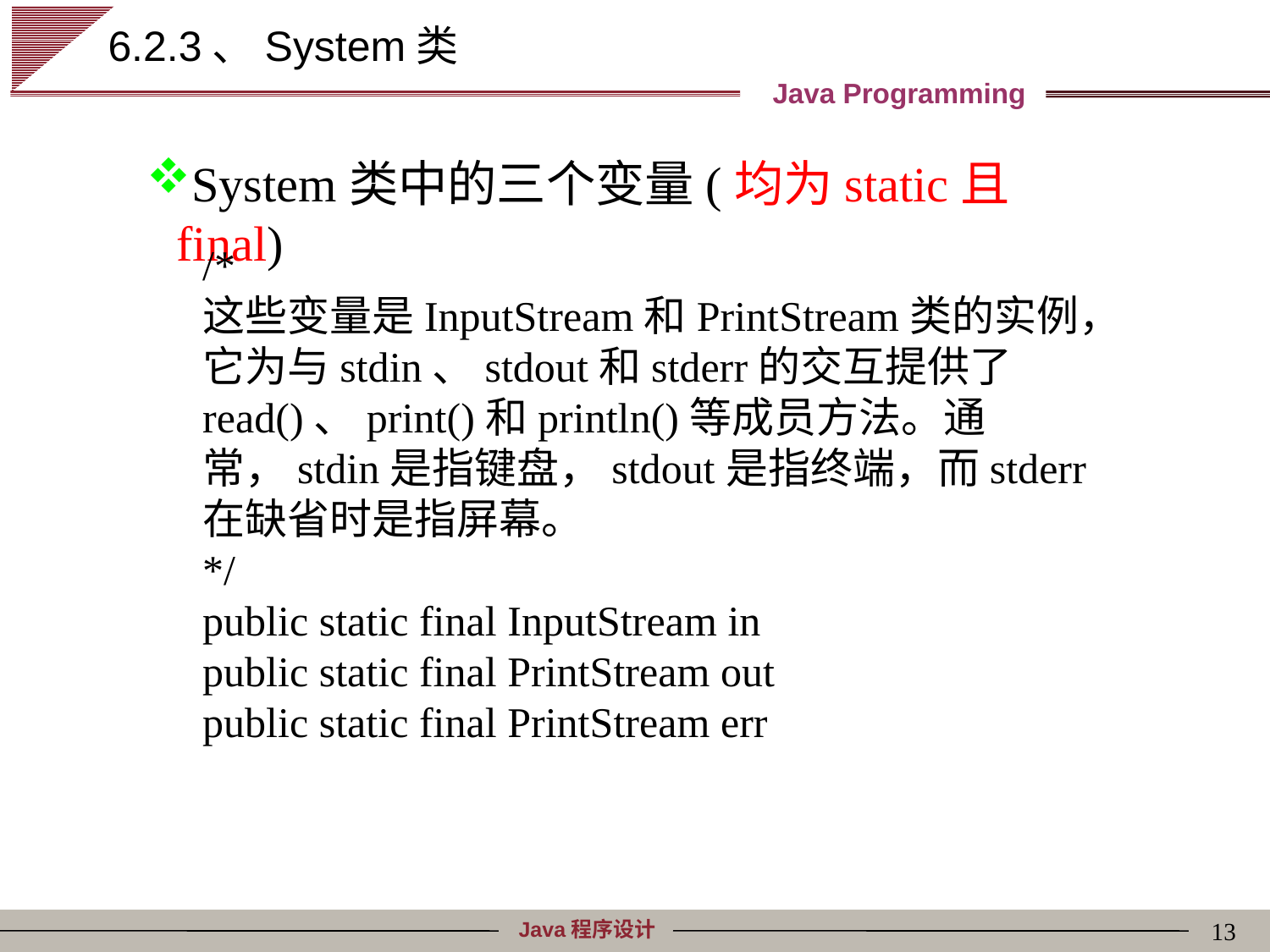

# 6.2.3、System类
System类中的三个变量(均为static且final)
/*
这些变量是InputStream和PrintStream类的实例，它为与stdin、stdout和stderr的交互提供了read()、print()和println()等成员方法。通常，stdin是指键盘，stdout是指终端，而stderr在缺省时是指屏幕。
*/
public static final InputStream in
public static final PrintStream out
public static final PrintStream err